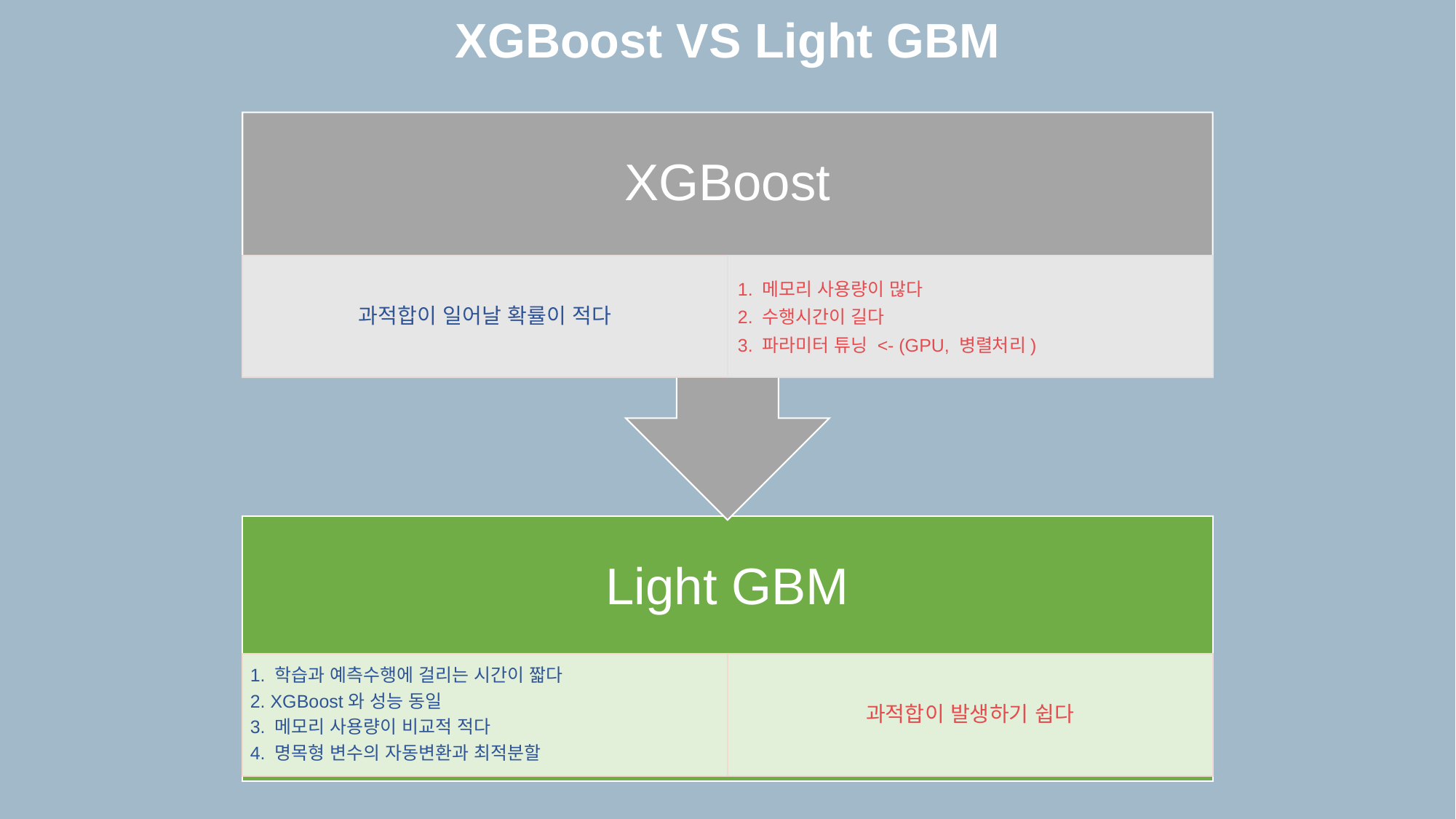

XGBoost VS Light GBM
XGBoost
과적합이 일어날 확률이 적다
1. 메모리 사용량이 많다
2. 수행시간이 길다
3. 파라미터 튜닝 <- (GPU, 병렬처리)
Light GBM
1. 학습과 예측수행에 걸리는 시간이 짧다
2. XGBoost와 성능 동일
3. 메모리 사용량이 비교적 적다
4. 명목형 변수의 자동변환과 최적분할
과적합이 발생하기 쉽다